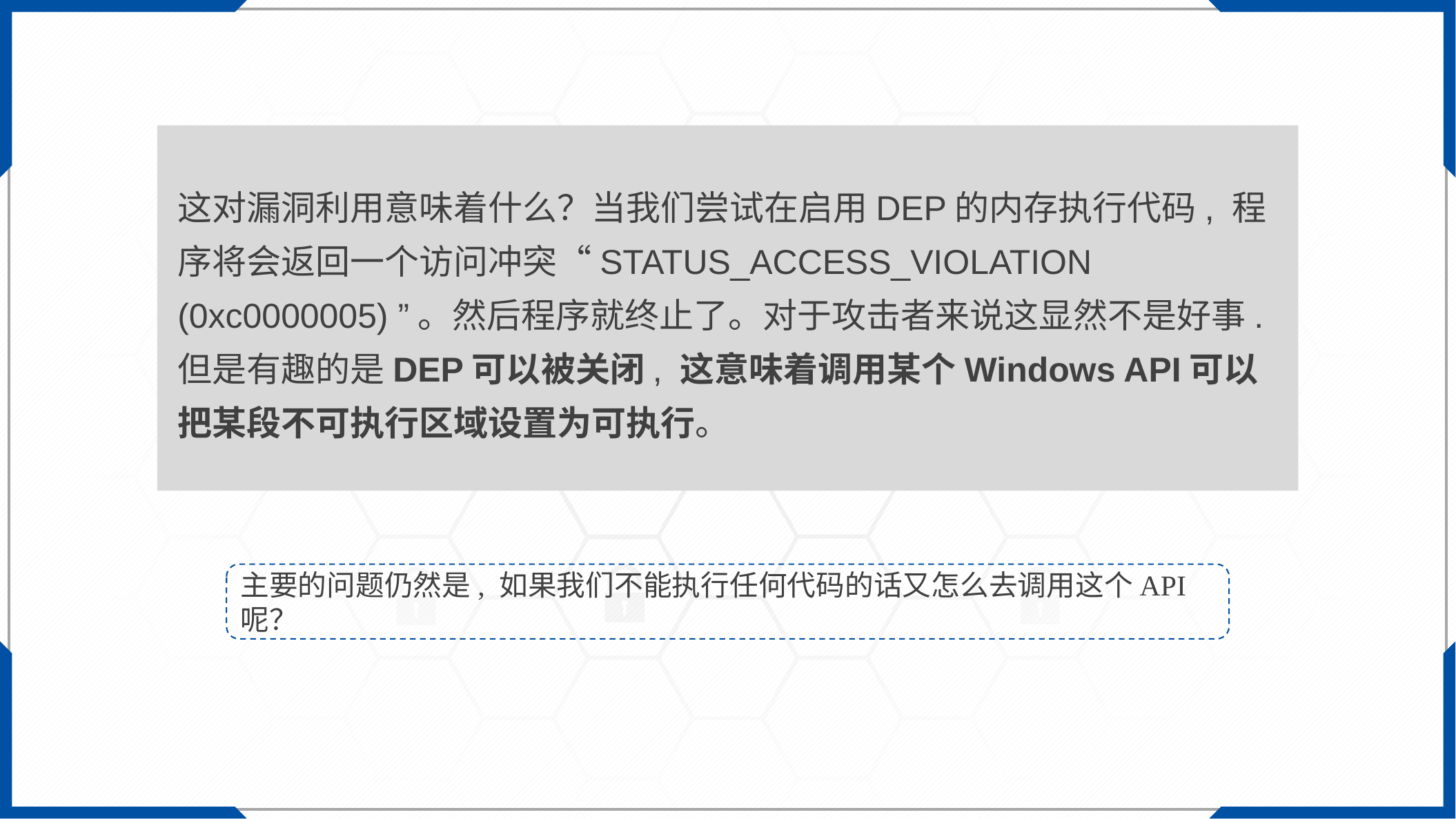

这对漏洞利用意味着什么？当我们尝试在启用DEP的内存执行代码, 程序将会返回一个访问冲突“STATUS_ACCESS_VIOLATION (0xc0000005) ”。然后程序就终止了。对于攻击者来说这显然不是好事. 但是有趣的是DEP可以被关闭, 这意味着调用某个Windows API可以把某段不可执行区域设置为可执行。
主要的问题仍然是, 如果我们不能执行任何代码的话又怎么去调用这个API呢？